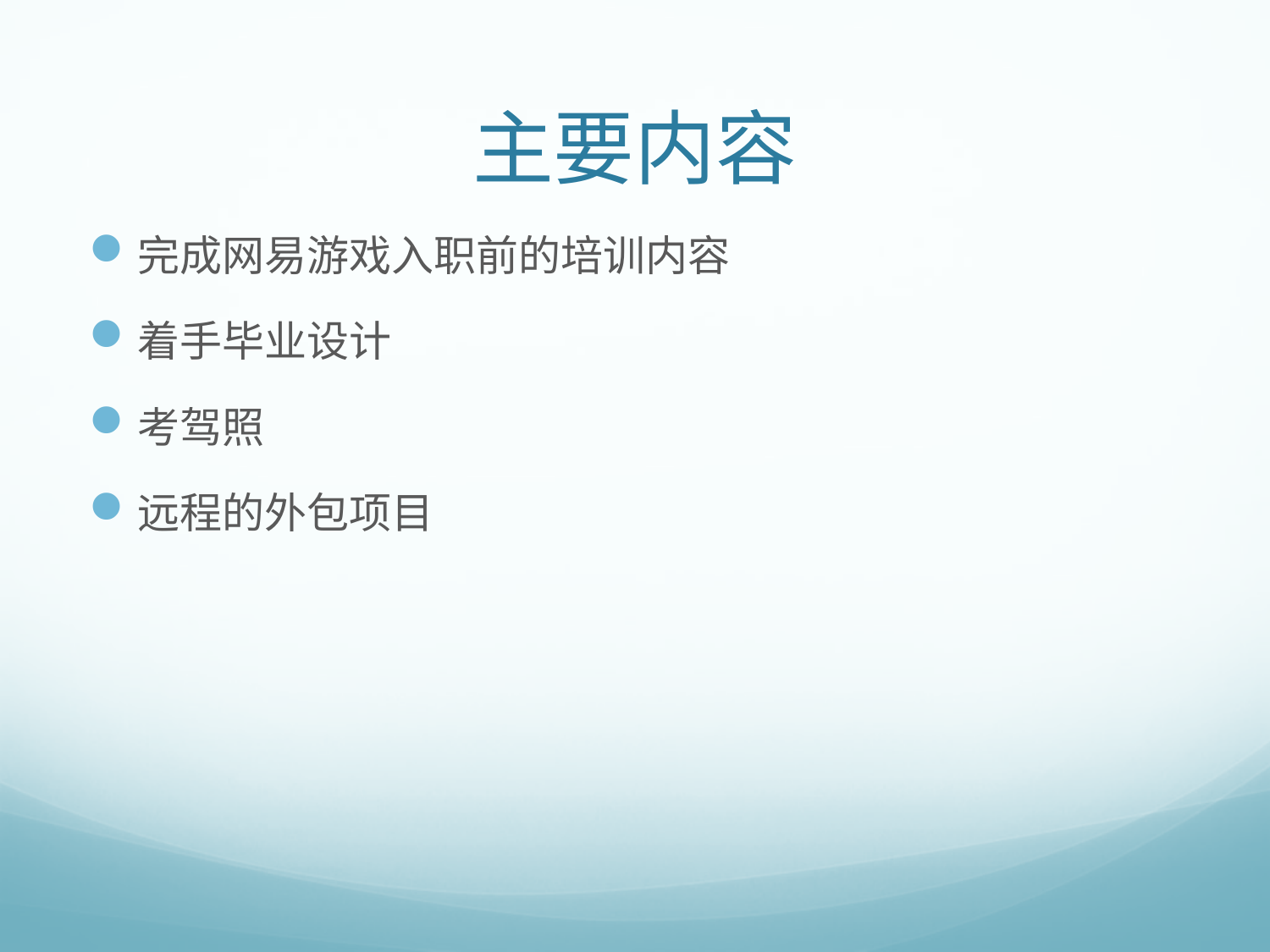

# 主要内容
完成网易游戏入职前的培训内容
着手毕业设计
考驾照
远程的外包项目